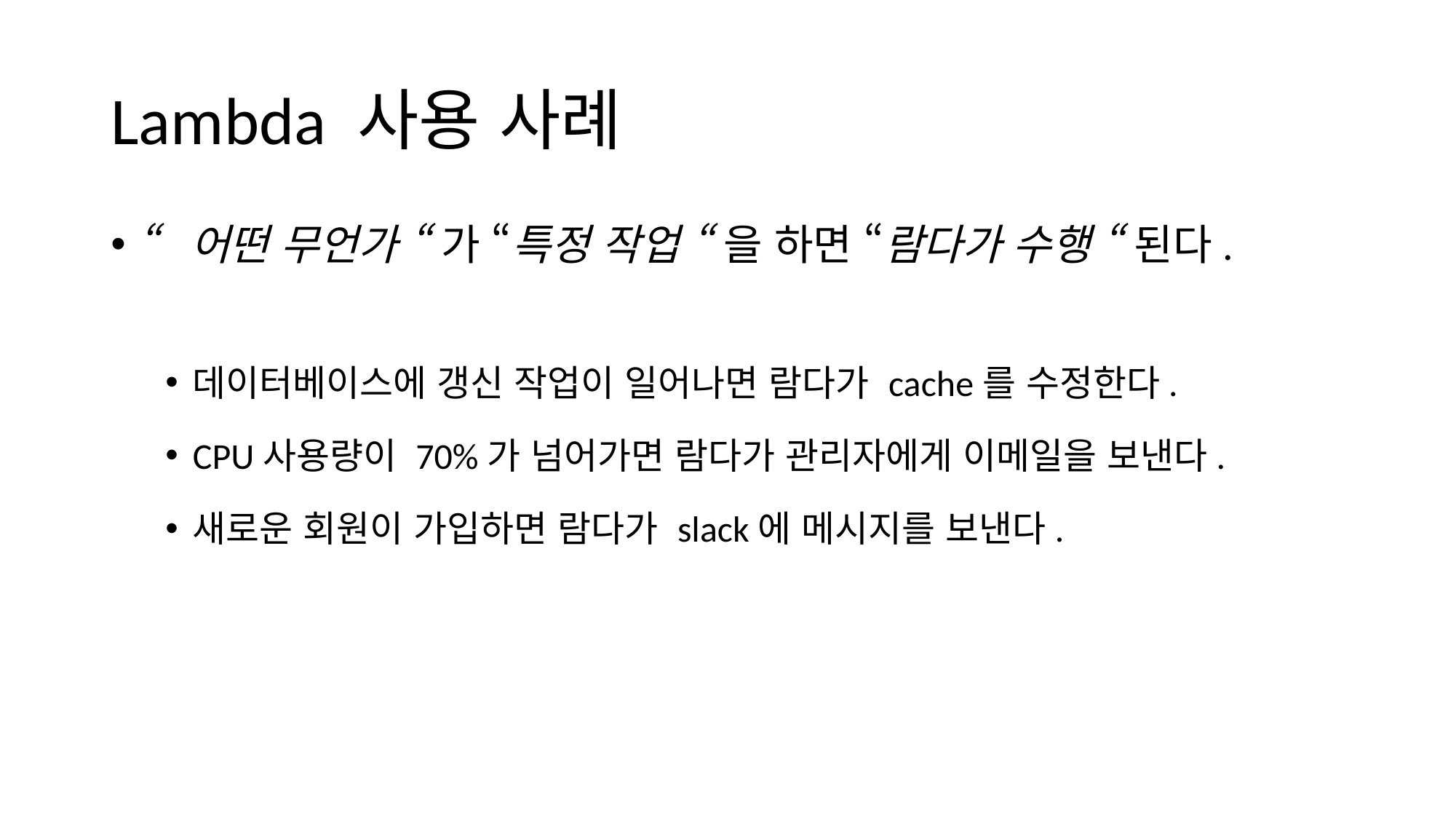

# Lambda 사용 사례
“어떤 무언가 “ 가 “특정 작업 “ 을 하면 “람다가 수행 “ 된다.

데이터베이스에 갱신 작업이 일어나면 람다가 cache를 수정한다.
CPU사용량이 70%가 넘어가면 람다가 관리자에게 이메일을 보낸다.
새로운 회원이 가입하면 람다가 slack에 메시지를 보낸다.